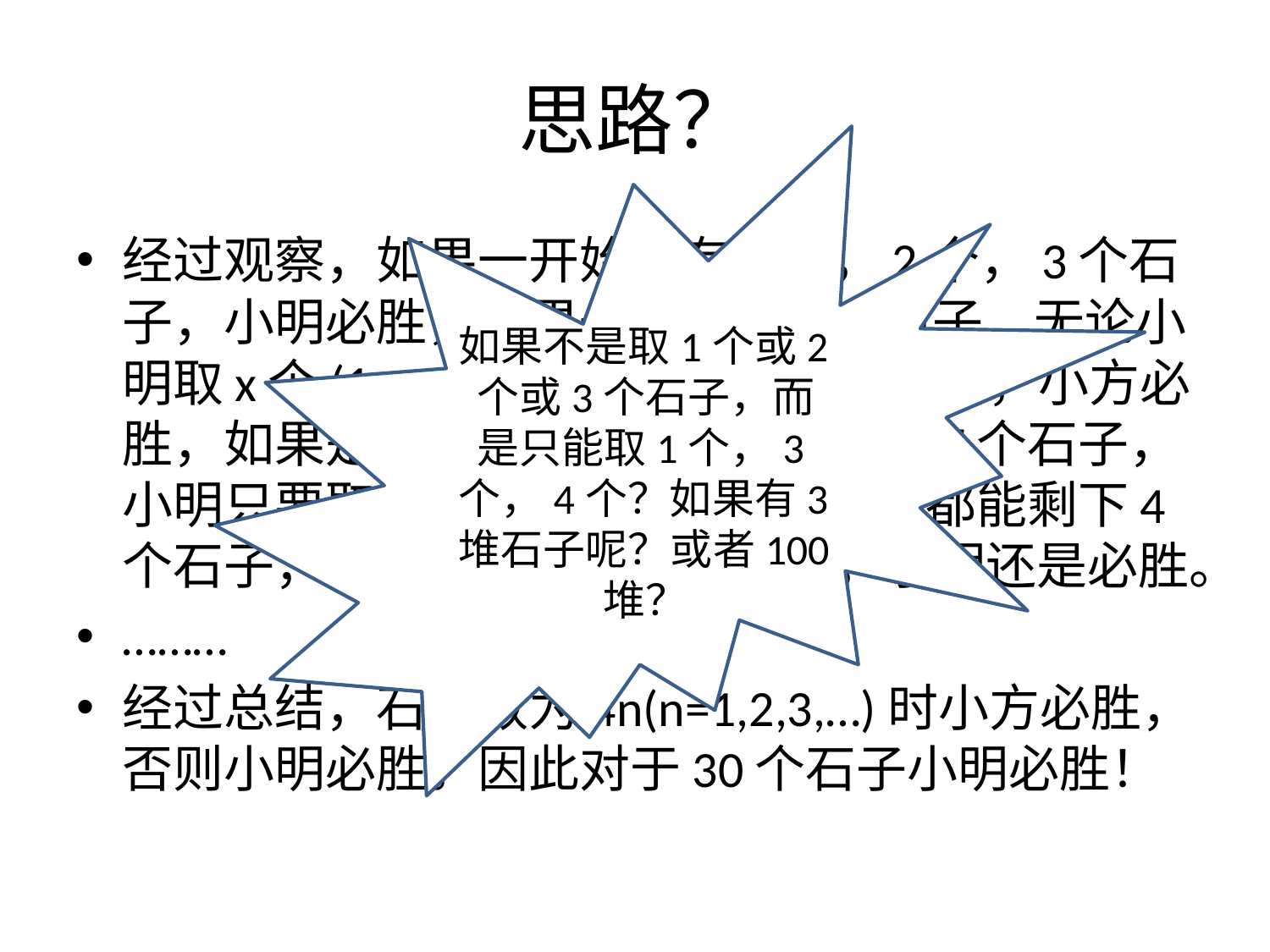

# 思路？
如果不是取1个或2个或3个石子，而是只能取1个，3个，4个？如果有3堆石子呢？或者100堆？
经过观察，如果一开始只有1个，2个，3个石子，小明必胜，如果一开始有4个石子，无论小明取x个(1<=x<=3)，小方总能取4-x个，小方必胜，如果是5个石子，6个石子或者7个石子，小明只要取走1个，2个或者3个，都能剩下4个石子，无论小方接着取多少个，小明还是必胜。
………
经过总结，石子数为4n(n=1,2,3,…)时小方必胜，否则小明必胜。因此对于30个石子小明必胜！